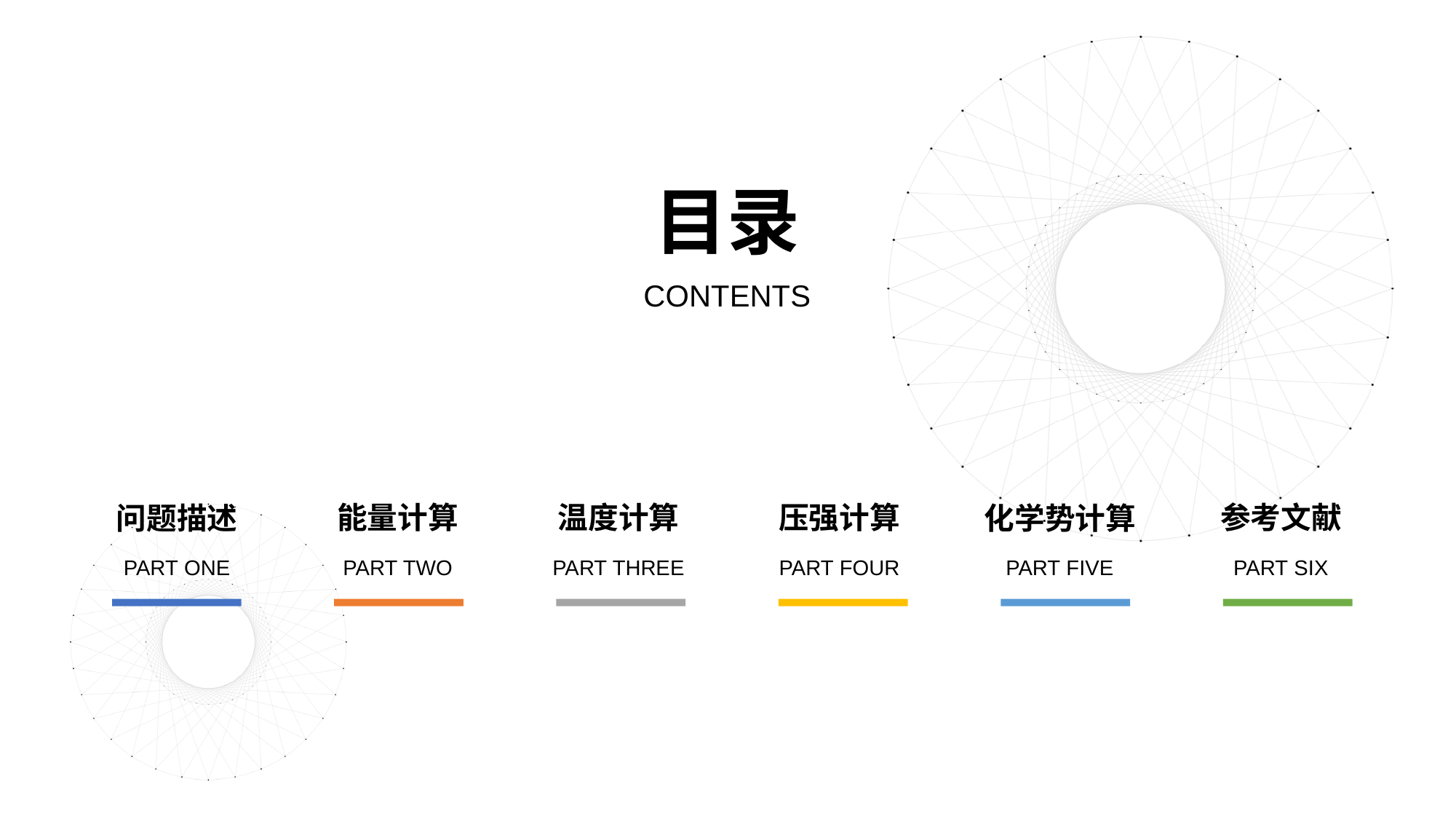

目录
CONTENTS
能量计算
温度计算
压强计算
参考文献
问题描述
化学势计算
PART TWO
PART THREE
PART FOUR
PART SIX
PART ONE
PART FIVE